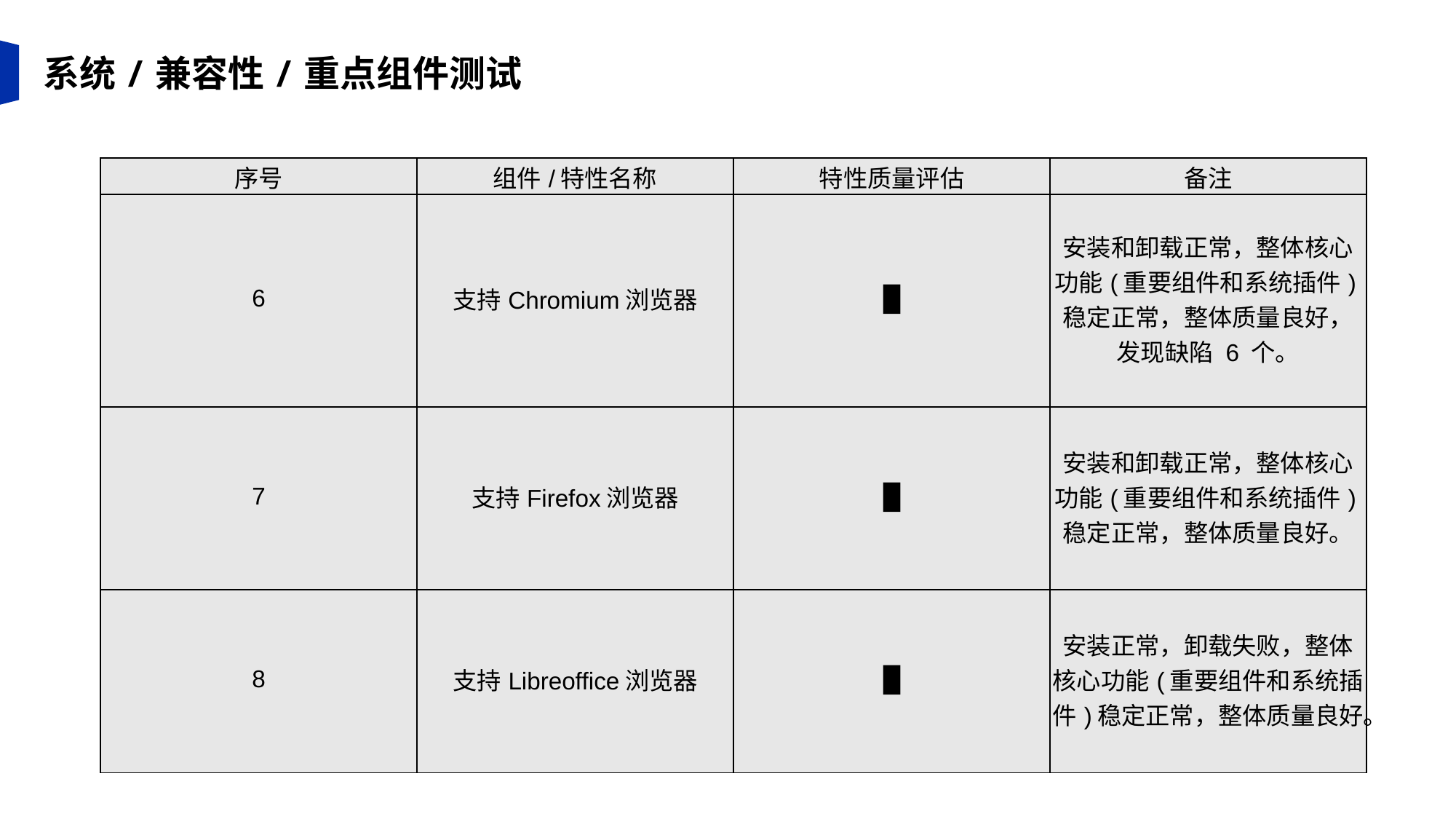

系统/兼容性/重点组件测试

| 序号 | 组件/特性名称 | 特性质量评估 | 备注 |
| --- | --- | --- | --- |
| 6 | 支持Chromium浏览器 | █ | 安装和卸载正常，整体核心功能(重要组件和系统插件)稳定正常，整体质量良好，发现缺陷 6 个。 |
| 7 | 支持Firefox浏览器 | █ | 安装和卸载正常，整体核心功能(重要组件和系统插件)稳定正常，整体质量良好。 |
| 8 | 支持Libreoffice浏览器 | █ | 安装正常，卸载失败，整体核心功能(重要组件和系统插件)稳定正常，整体质量良好。 |